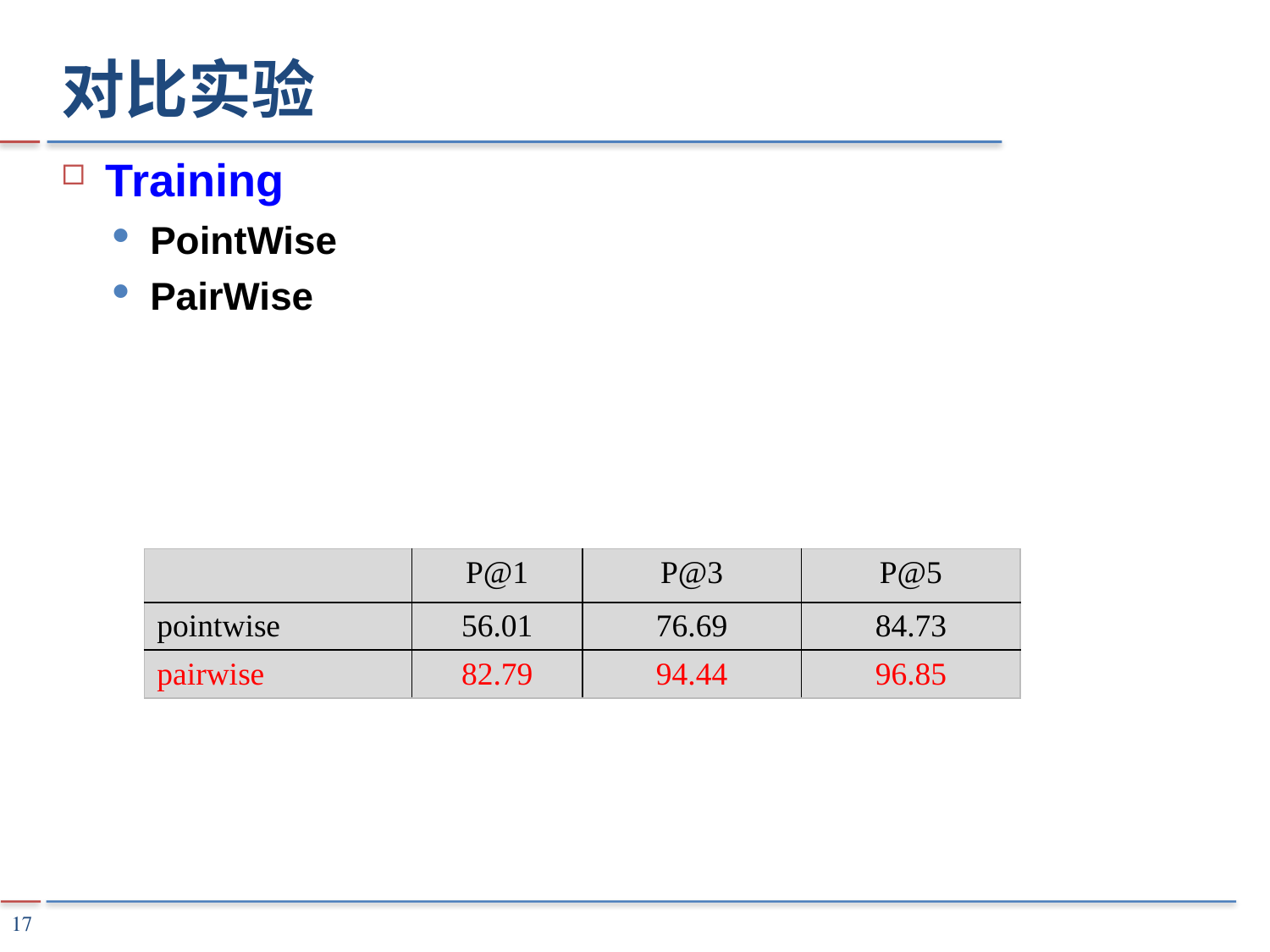

# 对比实验

Training
PointWise
PairWise

|  | P@1 | P@3 | P@5 |
| --- | --- | --- | --- |
| pointwise | 56.01 | 76.69 | 84.73 |
| pairwise | 82.79 | 94.44 | 96.85 |
17